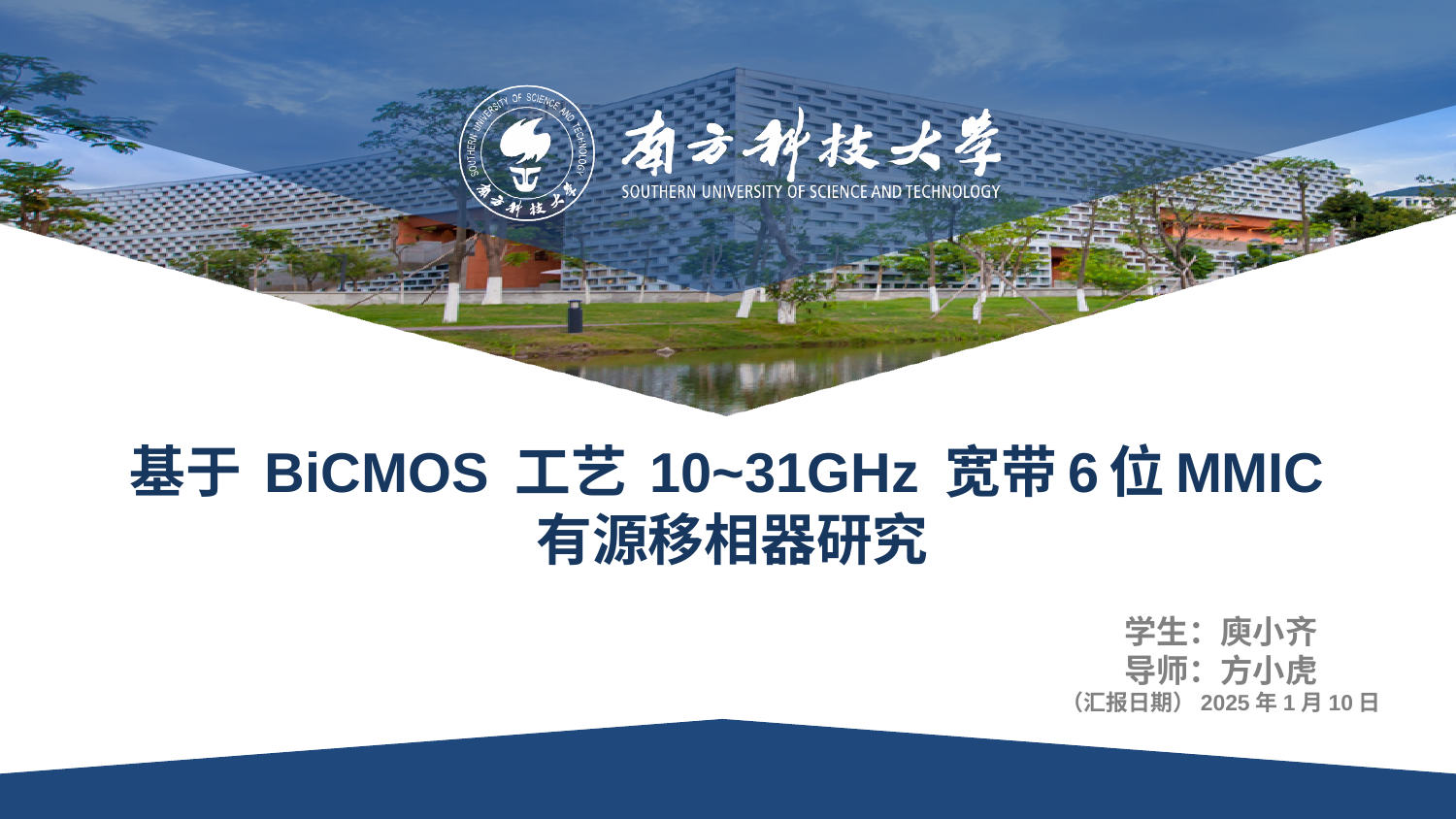

# 基于 BiCMOS 工艺 10~31GHz 宽带6位MMIC有源移相器研究
学生：庾小齐
导师：方小虎
（汇报日期）2025年1月10日